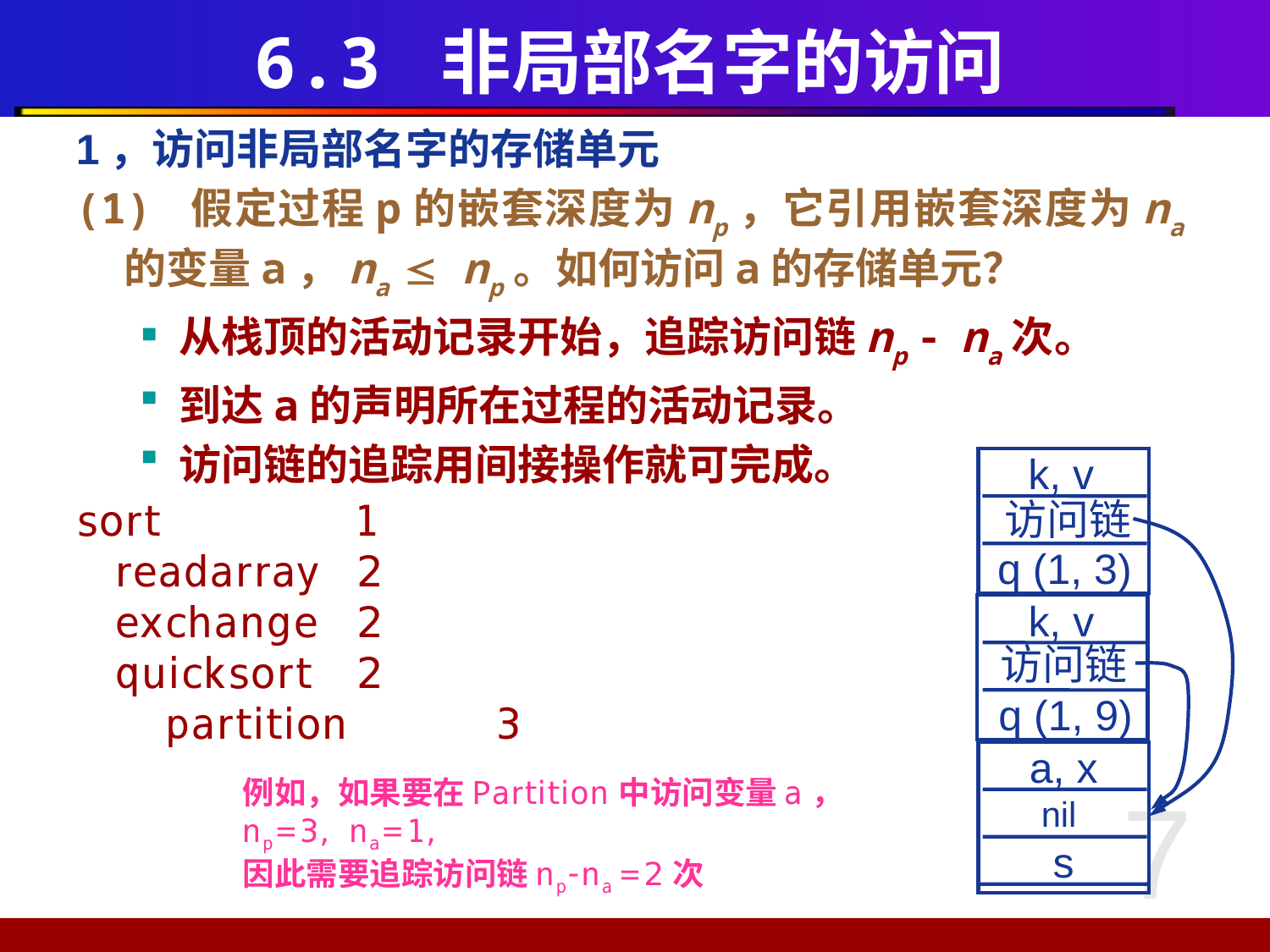

# 6.3 非局部名字的访问
1，访问非局部名字的存储单元
(1) 假定过程p的嵌套深度为np，它引用嵌套深度为na的变量a，na ≤ np。如何访问a的存储单元？
从栈顶的活动记录开始，追踪访问链np − na次。
到达a的声明所在过程的活动记录。
访问链的追踪用间接操作就可完成。
k, v

访问链

q (1, 3)

k, v

访问链

q (1, 9)

a, x

s

sort	            1
   readarray	  2
   exchange	  2
   quicksort	  2
       partition	   3
7
例如，如果要在Partition中访问变量a，
np=3,  na=1,
因此需要追踪访问链np-na =2次
nil